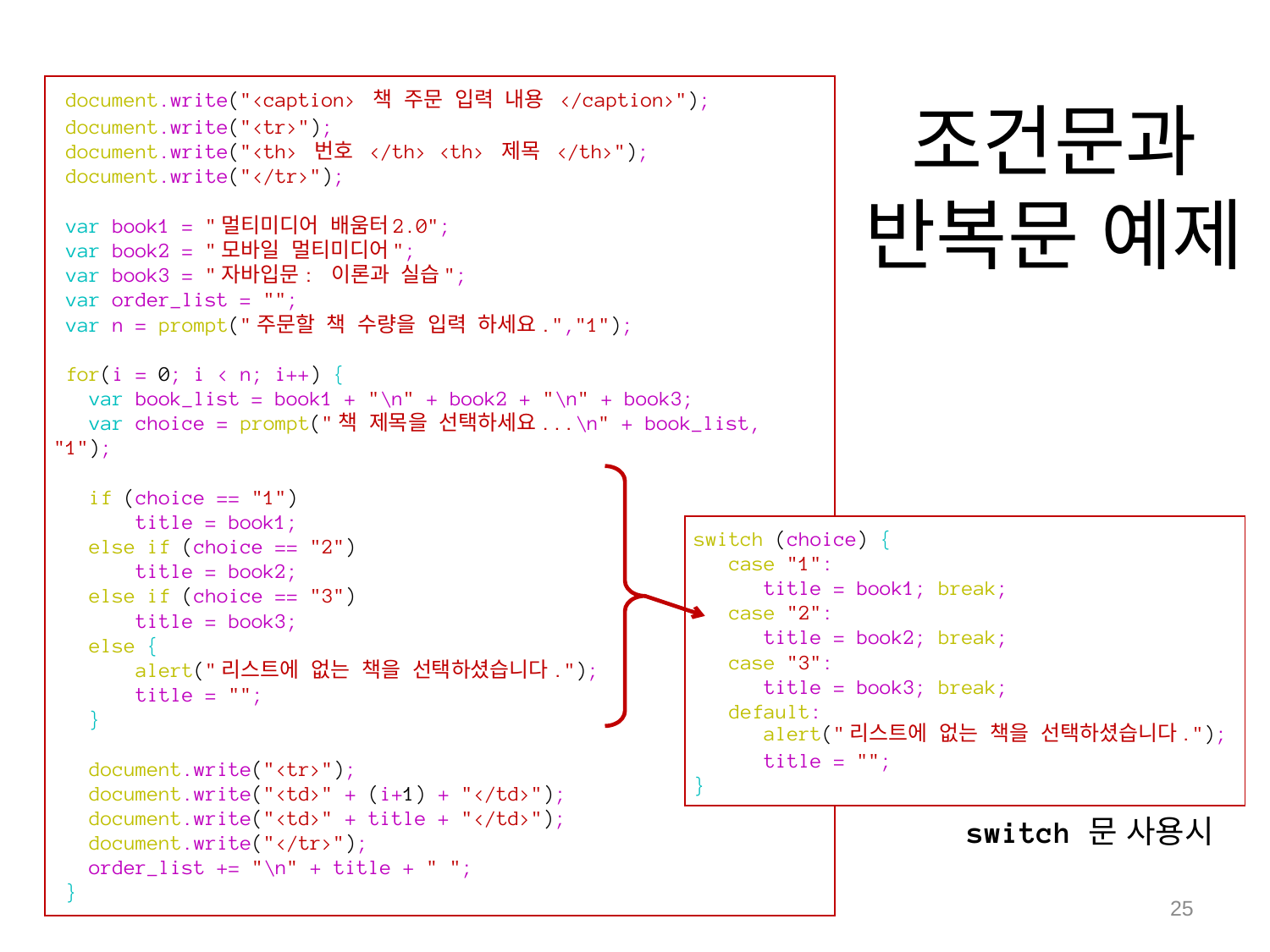

# 조건문과 반복문 예제
| document.write("<caption> 책 주문 입력 내용 </caption>"); document.write("<tr>"); document.write("<th> 번호 </th> <th> 제목 </th>"); document.write("</tr>");   var book1 = "멀티미디어 배움터2.0"; var book2 = "모바일 멀티미디어"; var book3 = "자바입문: 이론과 실습"; var order\_list = ""; var n = prompt("주문할 책 수량을 입력 하세요.","1");   for(i = 0; i < n; i++) { var book\_list = book1 + "\n" + book2 + "\n" + book3; var choice = prompt("책 제목을 선택하세요...\n" + book\_list, "1");   if (choice == "1") title = book1; else if (choice == "2") title = book2; else if (choice == "3") title = book3; else { alert("리스트에 없는 책을 선택하셨습니다."); title = ""; }   document.write("<tr>"); document.write("<td>" + (i+1) + "</td>"); document.write("<td>" + title + "</td>"); document.write("</tr>"); order\_list += "\n" + title + " "; } |
| --- |

| switch (choice) { case "1": title = book1; break; case "2": title = book2; break; case "3": title = book3; break; default: alert("리스트에 없는 책을 선택하셨습니다."); title = ""; } |
| --- |
switch 문 사용시
25